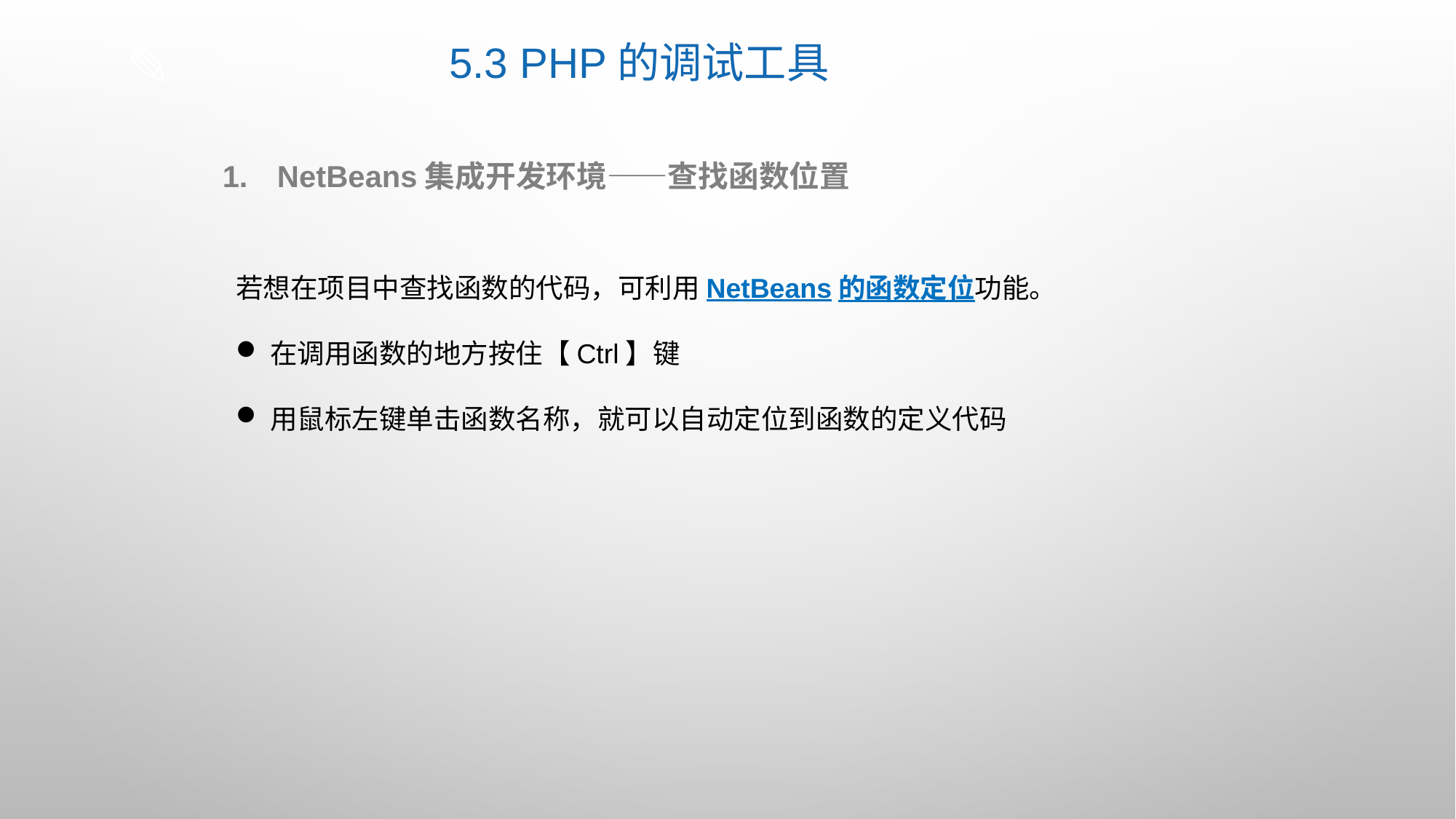

# 5.3 PHP的调试工具
NetBeans集成开发环境——查找函数位置
若想在项目中查找函数的代码，可利用NetBeans的函数定位功能。
在调用函数的地方按住【Ctrl】键
用鼠标左键单击函数名称，就可以自动定位到函数的定义代码